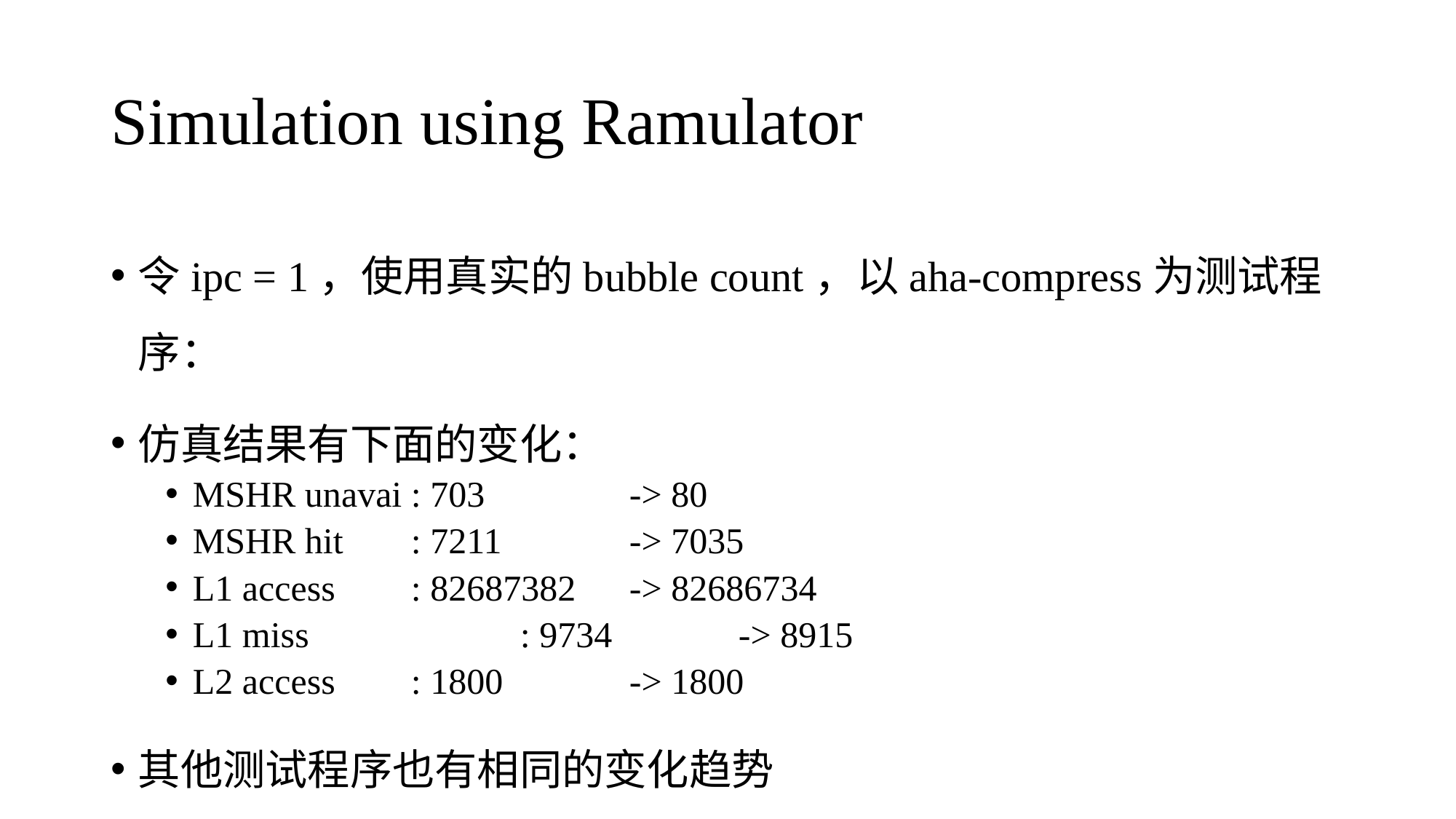

# Simulation using Ramulator
令ipc = 1，使用真实的bubble count，以aha-compress为测试程序：
仿真结果有下面的变化：
MSHR unavai	: 703 		-> 80
MSHR hit	: 7211 		-> 7035
L1 access	: 82687382 	-> 82686734
L1 miss		: 9734		-> 8915
L2 access	: 1800		-> 1800
其他测试程序也有相同的变化趋势